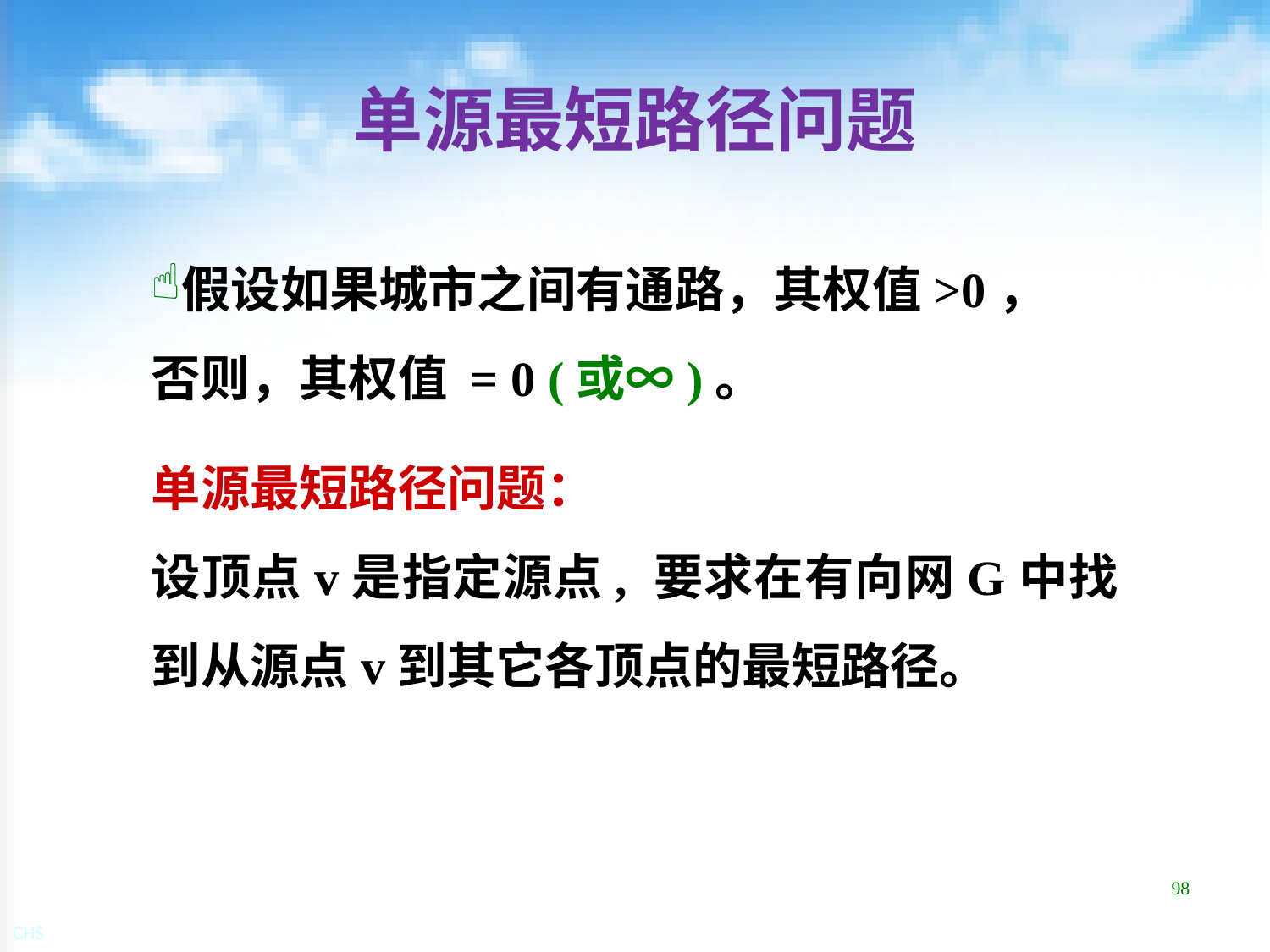

# 单源最短路径问题
假设如果城市之间有通路，其权值>0，
否则，其权值 = 0 (或∞)。
单源最短路径问题：
设顶点v是指定源点, 要求在有向网G中找到从源点v到其它各顶点的最短路径。
98